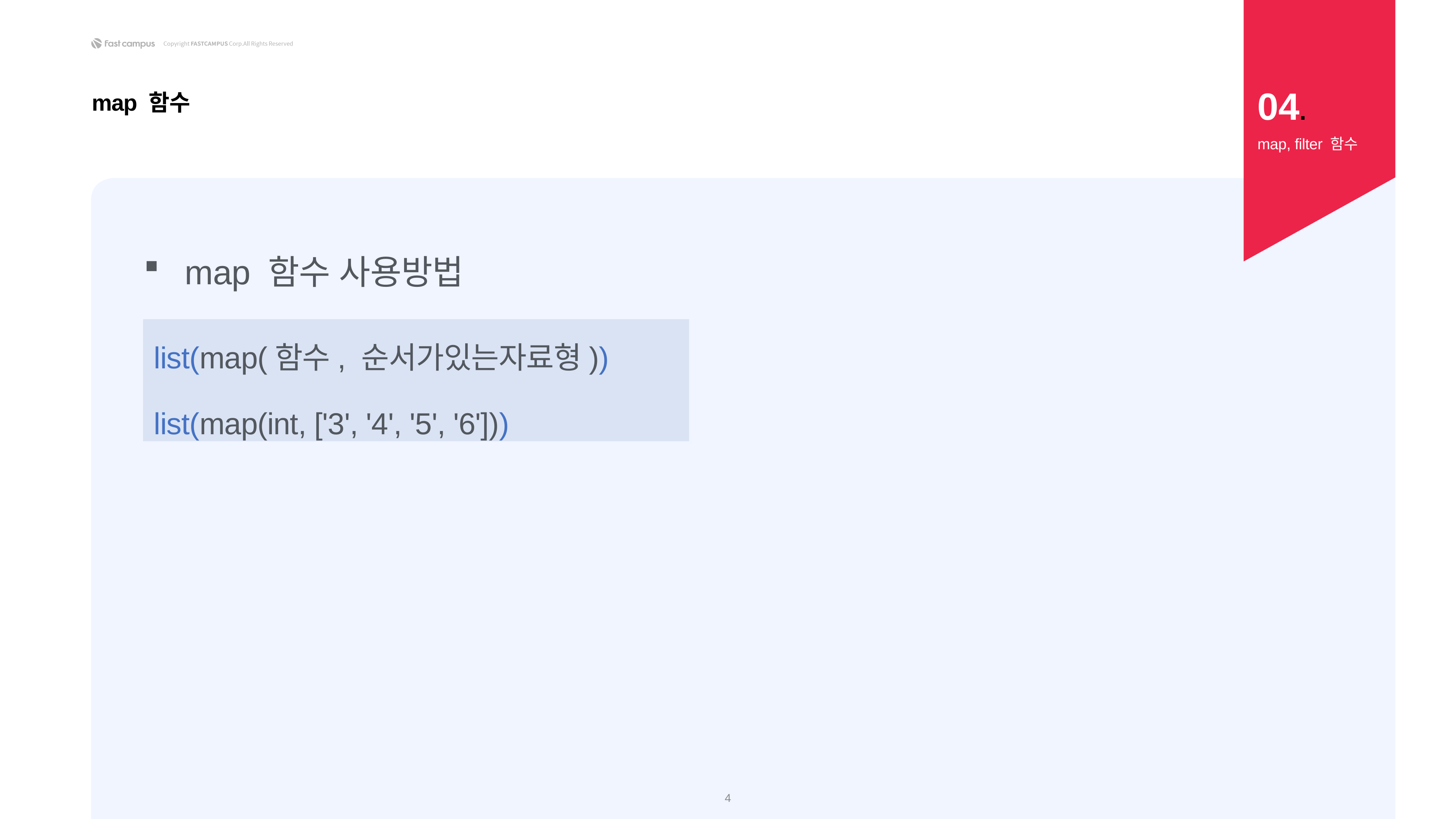

04.
map 함수
map, filter 함수
map 함수 사용방법
list(map(함수, 순서가있는자료형))
list(map(int, ['3', '4', '5', '6']))
4